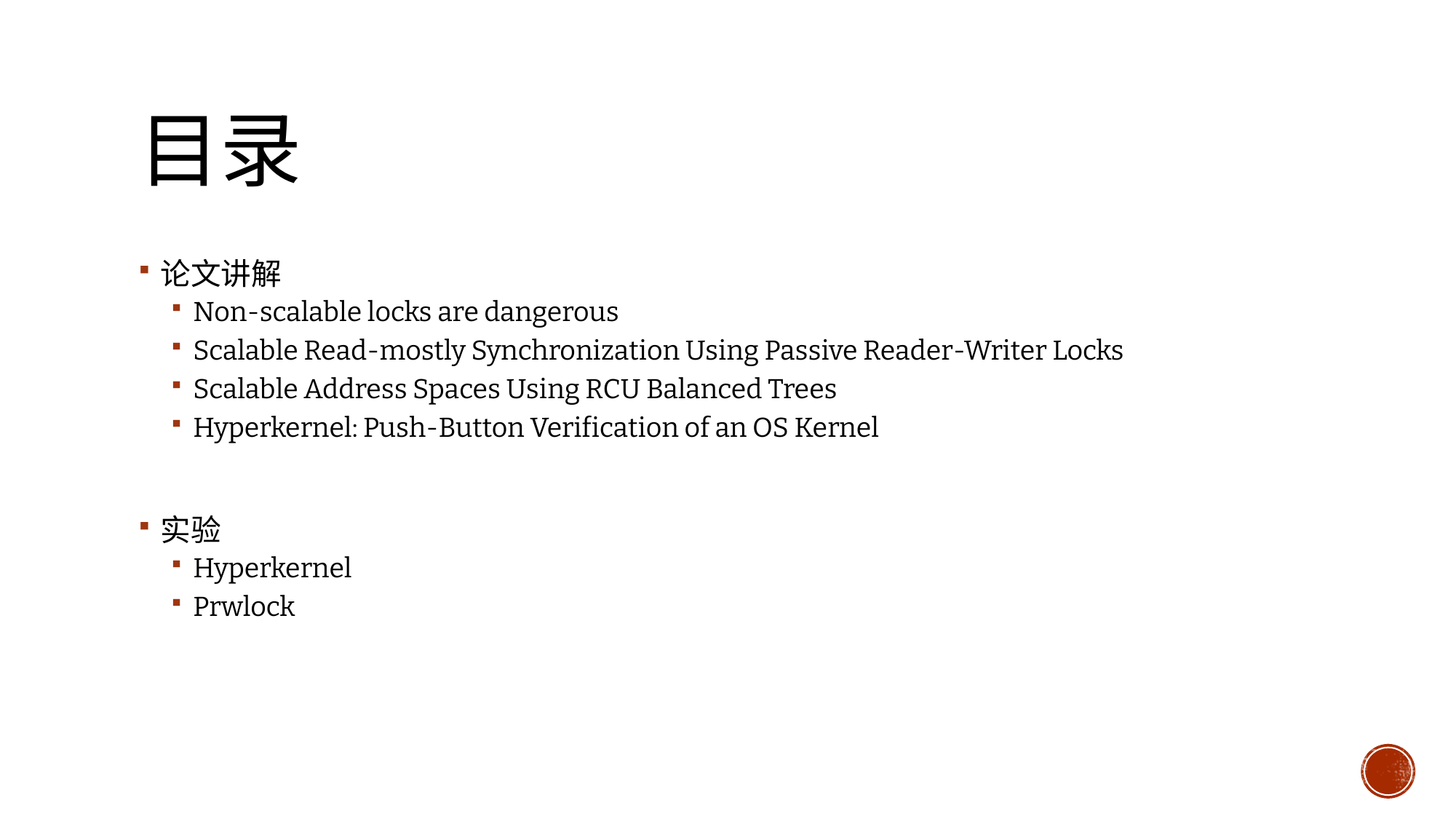

# 目录
论文讲解
Non-scalable locks are dangerous
Scalable Read-mostly Synchronization Using Passive Reader-Writer Locks
Scalable Address Spaces Using RCU Balanced Trees
Hyperkernel: Push-Button Verification of an OS Kernel

实验
Hyperkernel
Prwlock